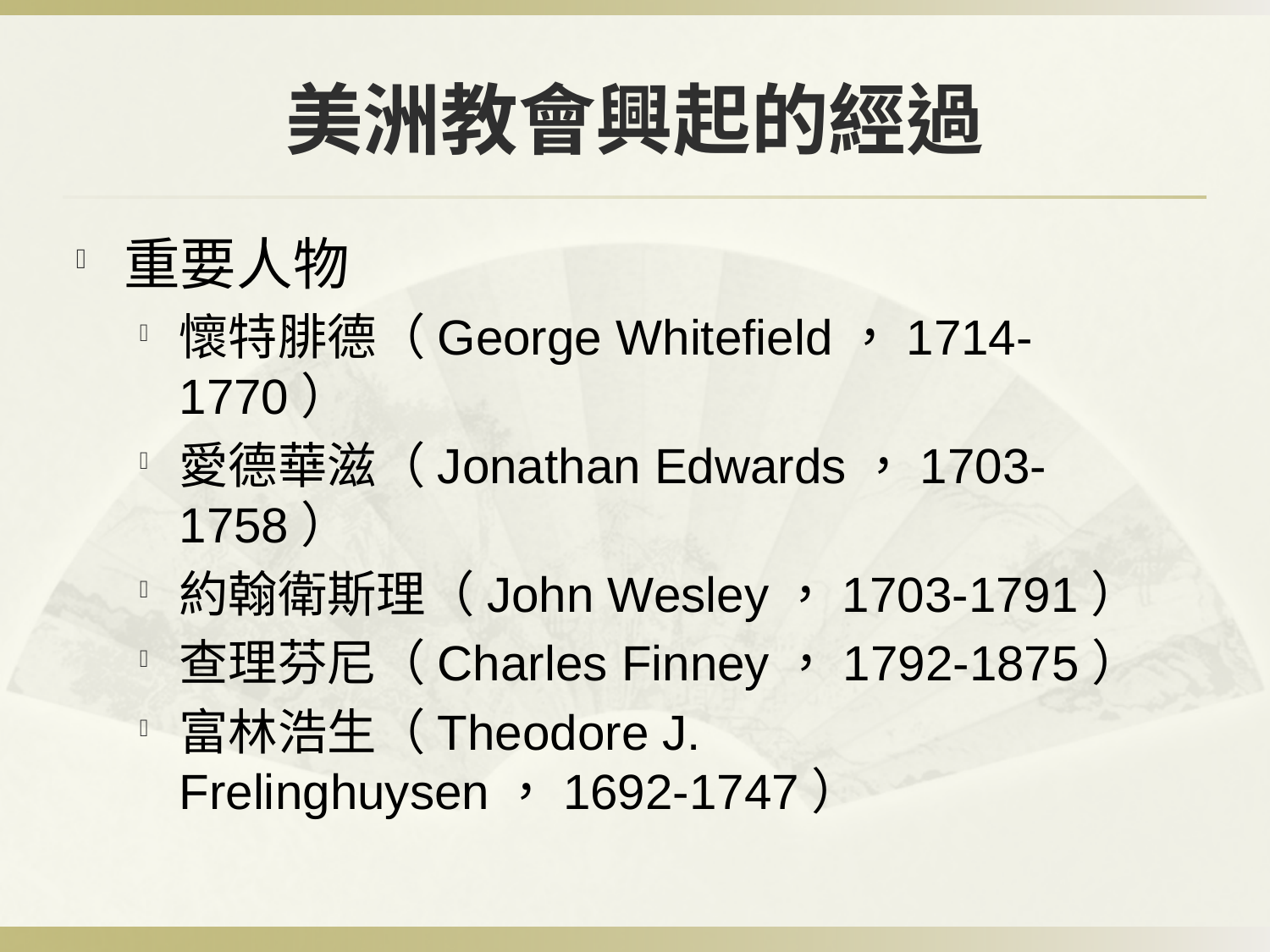

# 美洲教會興起的經過
重要人物
懷特腓德（George Whitefield，1714-1770）
愛德華滋（Jonathan Edwards，1703-1758）
約翰衛斯理（John Wesley，1703-1791）
查理芬尼（Charles Finney，1792-1875）
富林浩生（Theodore J. Frelinghuysen，1692-1747）